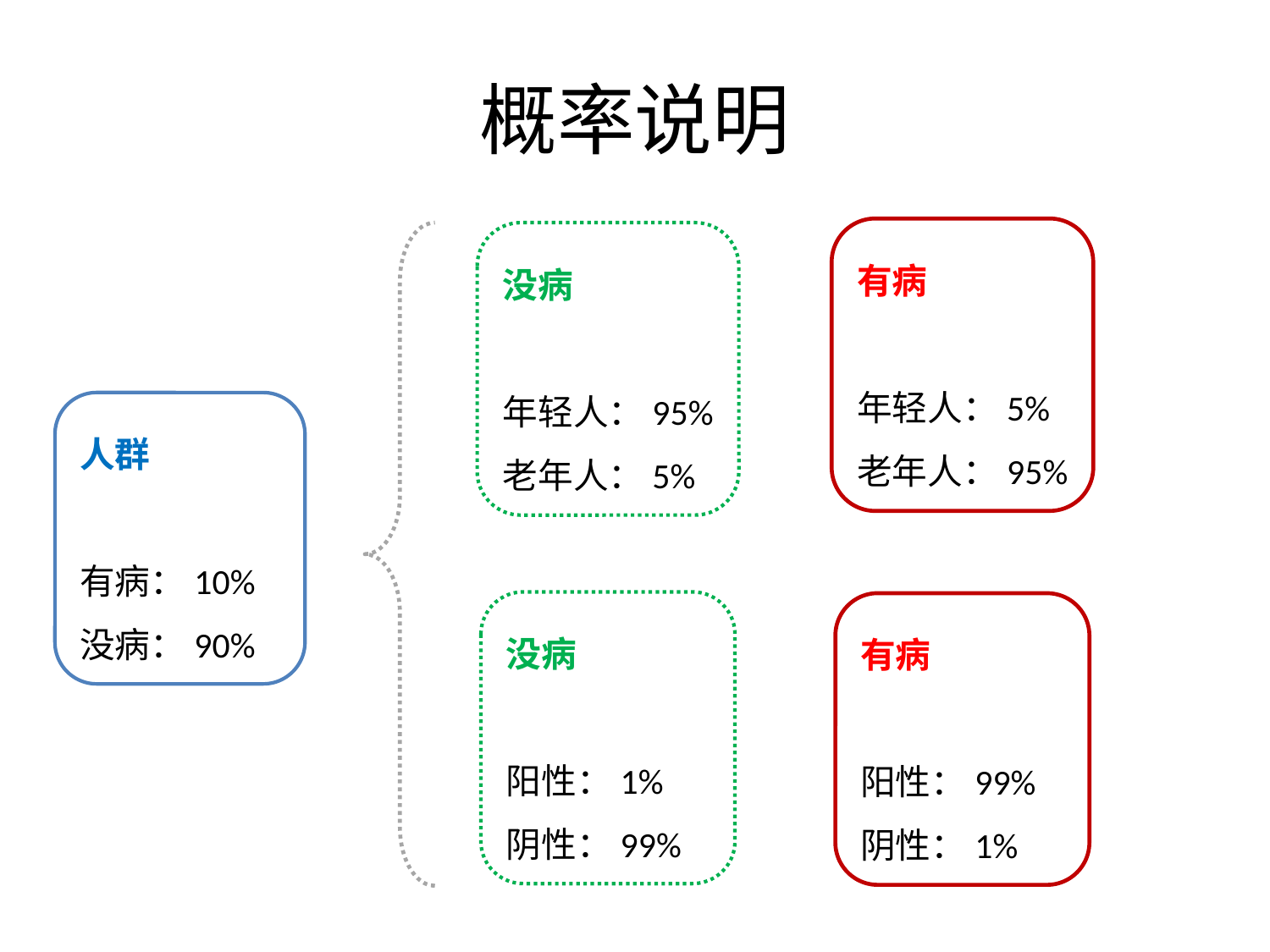

# 概率说明
有病

年轻人：5%
老年人：95%

没病

年轻人：95%
老年人：5%
人群

有病：10%
没病：90%
没病

阳性：1%
阴性：99%
有病

阳性：99%
阴性：1%